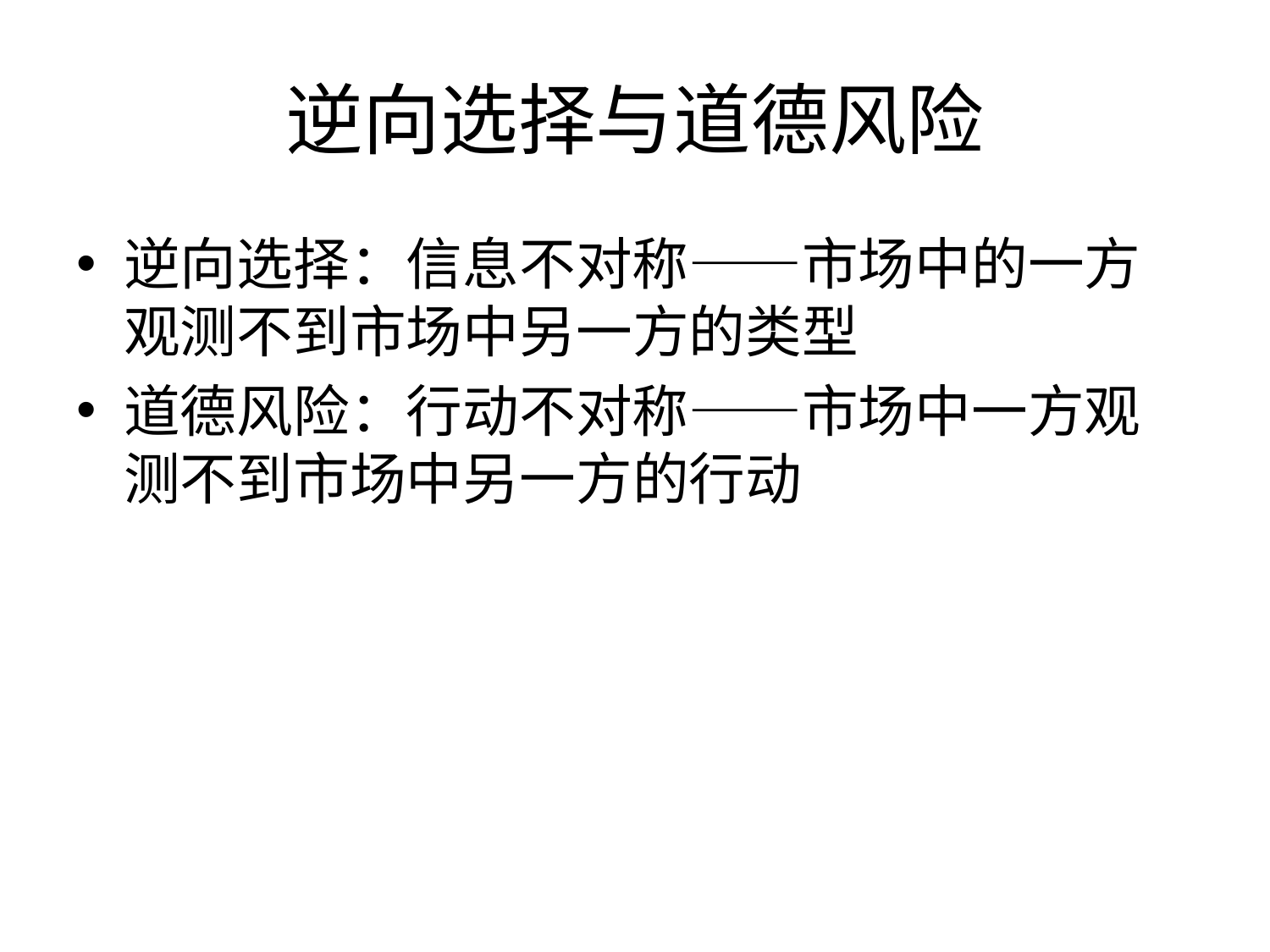

逆向选择与道德风险
逆向选择：信息不对称——市场中的一方观测不到市场中另一方的类型
道德风险：行动不对称——市场中一方观测不到市场中另一方的行动